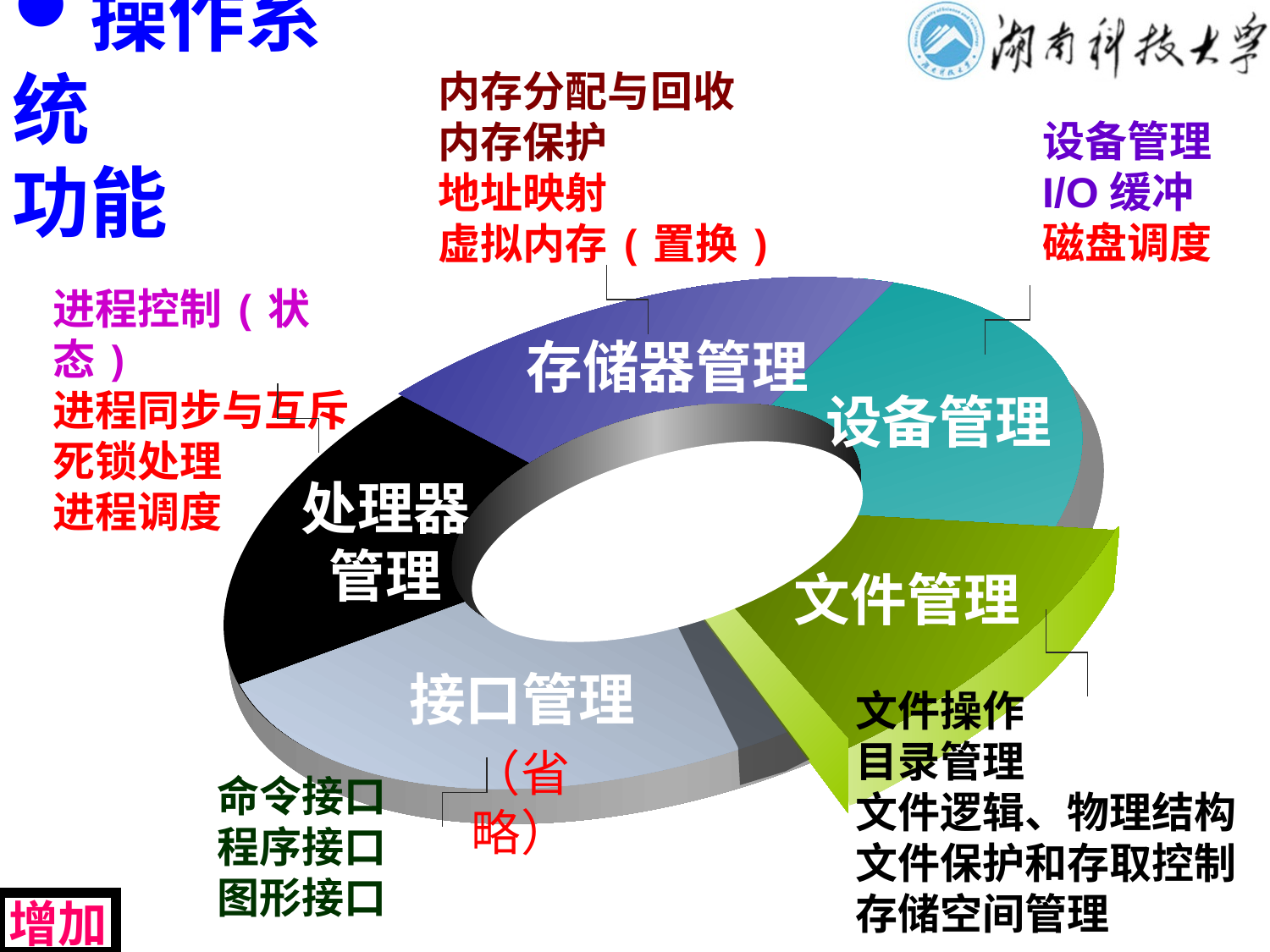

# 操作系统 功能
内存分配与回收
内存保护
地址映射
虚拟内存(置换)
设备管理
I/O缓冲
磁盘调度
进程控制(状态)
进程同步与互斥
死锁处理
进程调度

存储器管理
设备管理
处理器
管理
文件管理
文件操作
目录管理
文件逻辑、物理结构文件保护和存取控制
存储空间管理

接口管理
（省略）
命令接口
程序接口
图形接口
增加